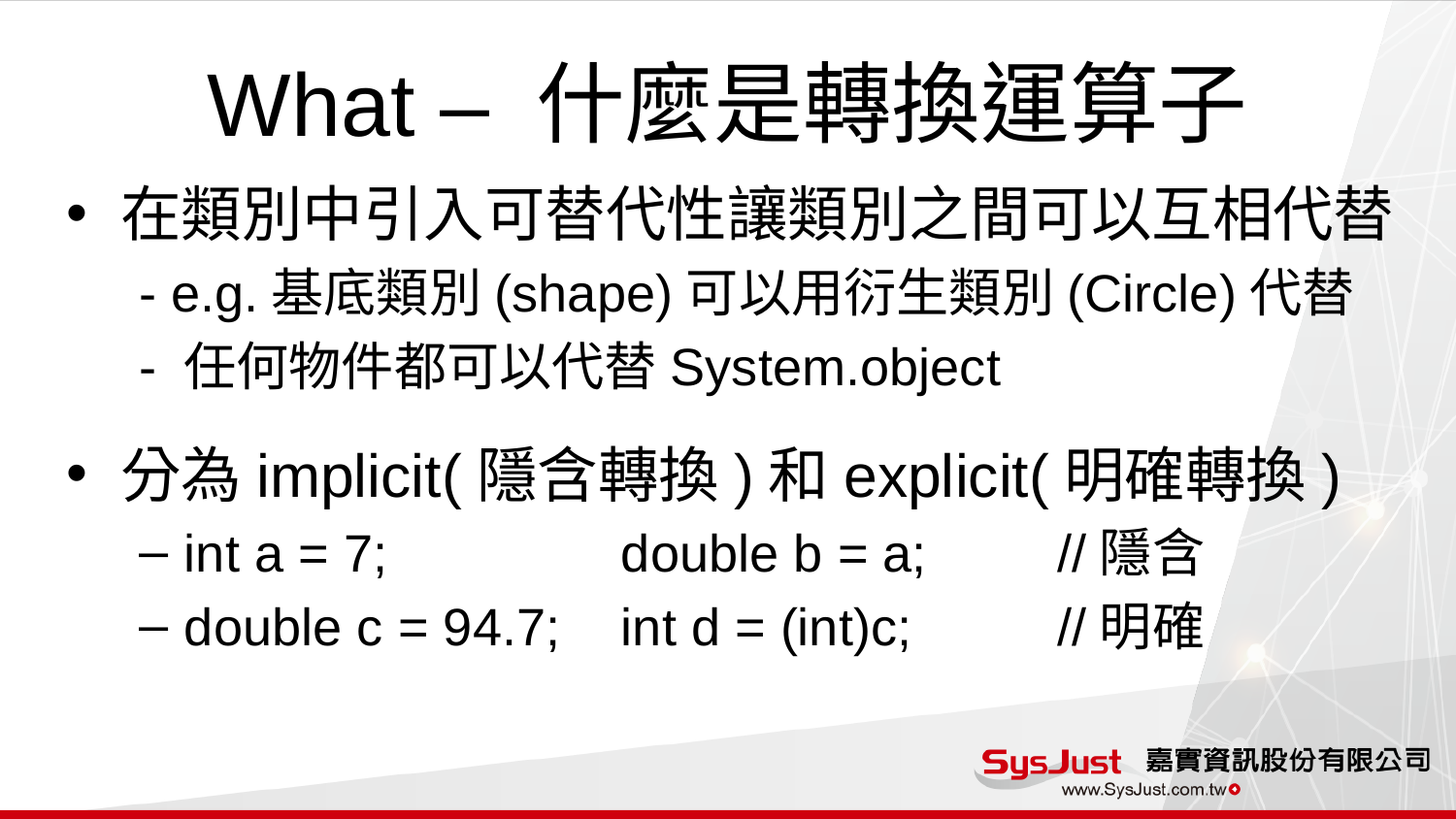

# What – 什麼是轉換運算子
在類別中引入可替代性讓類別之間可以互相代替
- e.g.基底類別(shape)可以用衍生類別(Circle)代替
- 任何物件都可以代替System.object

分為implicit(隱含轉換)和explicit(明確轉換)
int a = 7; 		double b = a; 	//隱含
double c = 94.7;	int d = (int)c;		//明確